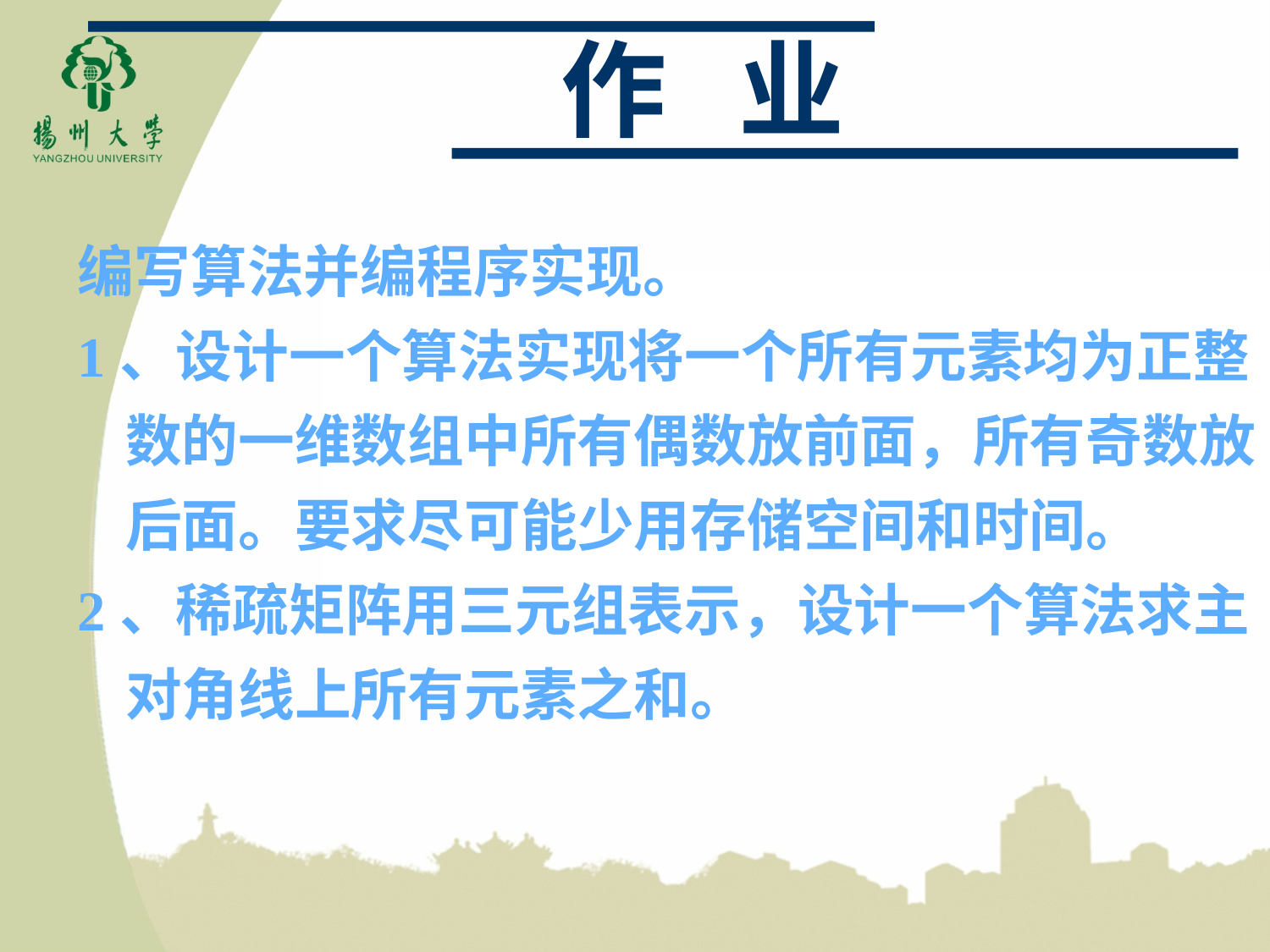

# 作   业
编写算法并编程序实现。
1、设计一个算法实现将一个所有元素均为正整数的一维数组中所有偶数放前面，所有奇数放后面。要求尽可能少用存储空间和时间。
2、稀疏矩阵用三元组表示，设计一个算法求主对角线上所有元素之和。